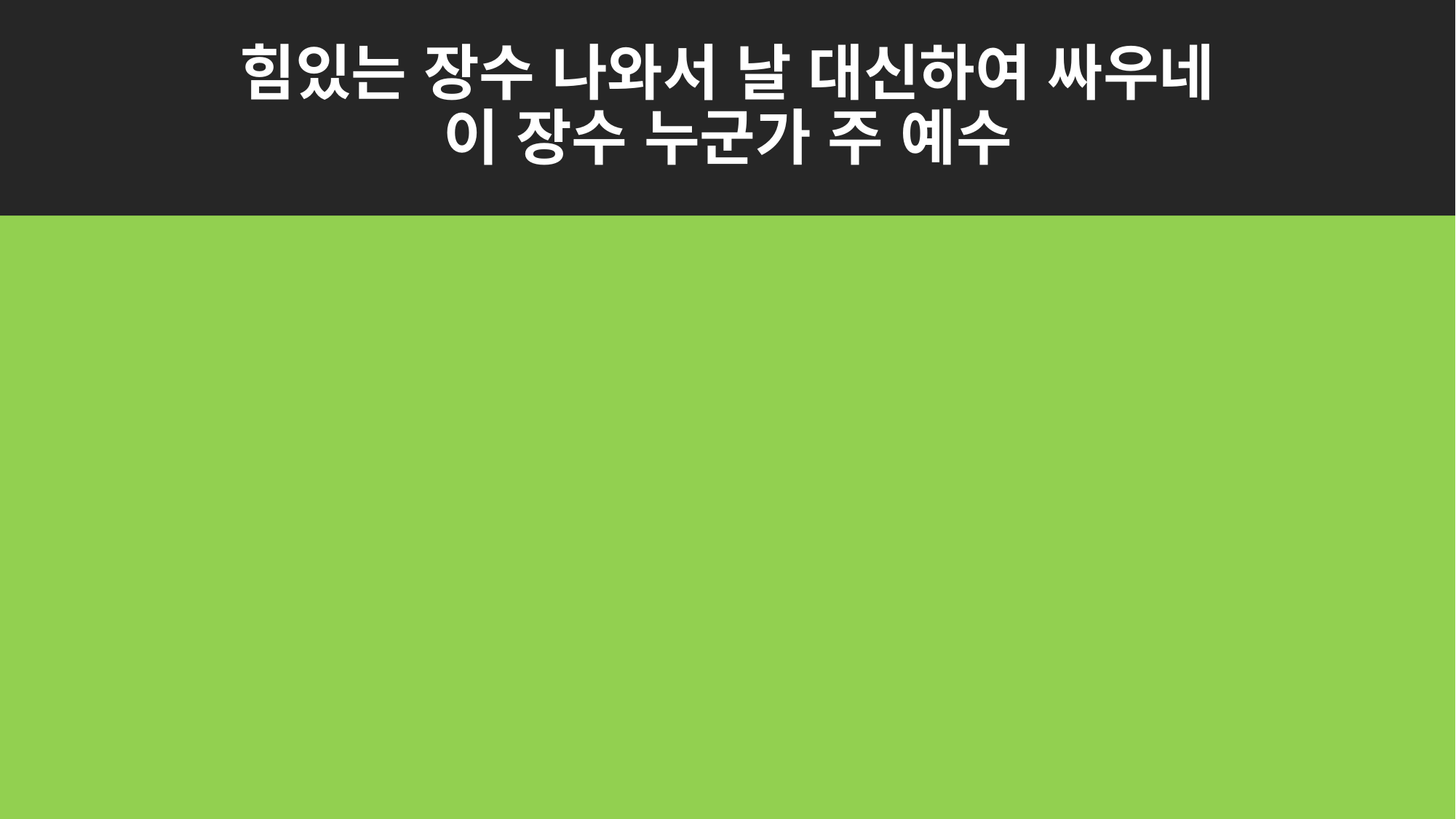

# 힘있는 장수 나와서 날 대신하여 싸우네
이 장수 누군가 주 예수